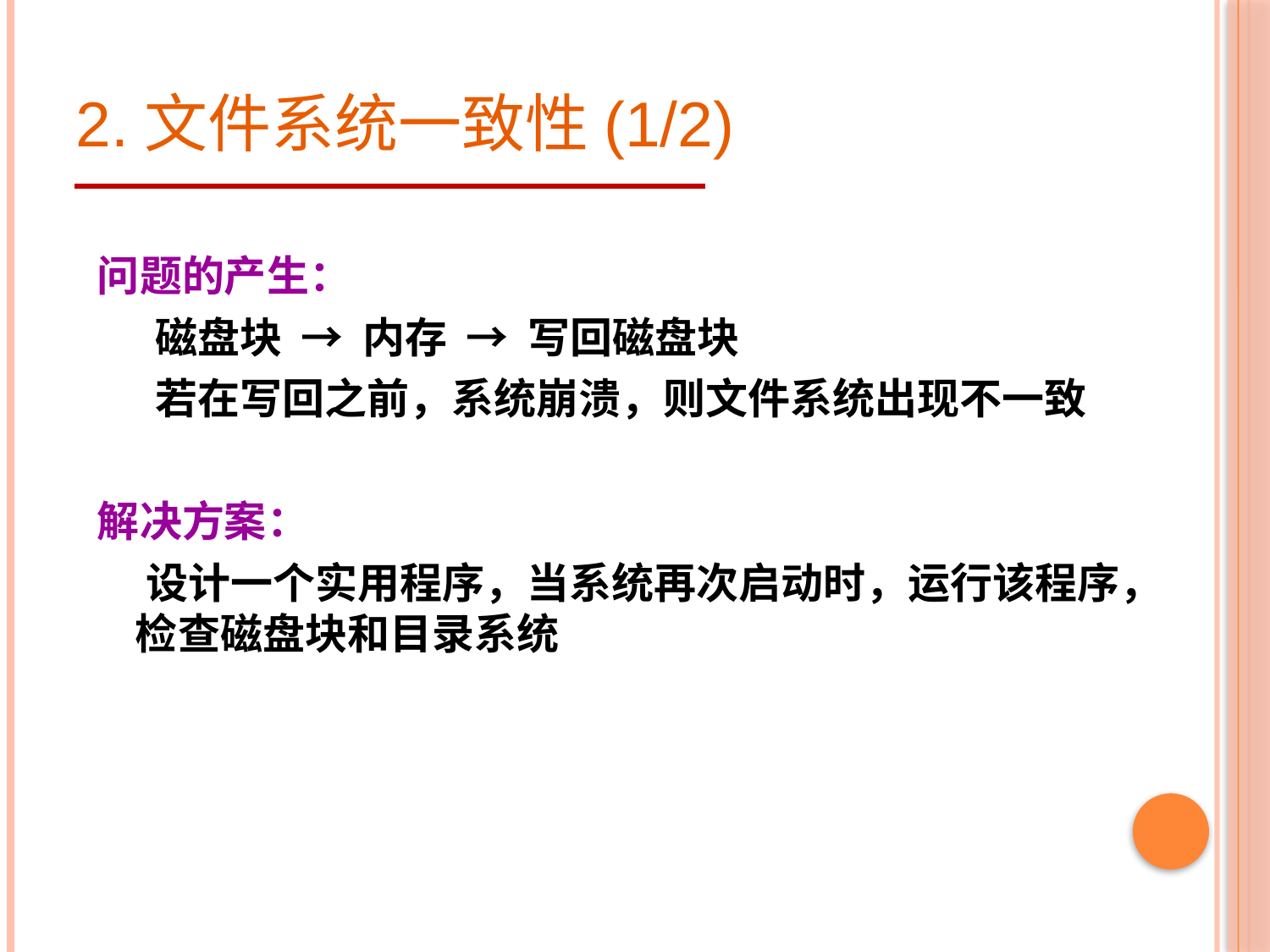

# 2.文件系统一致性(1/2)
问题的产生：
     磁盘块  →  内存  →  写回磁盘块
     若在写回之前，系统崩溃，则文件系统出现不一致

解决方案：
    设计一个实用程序，当系统再次启动时，运行该程序，检查磁盘块和目录系统